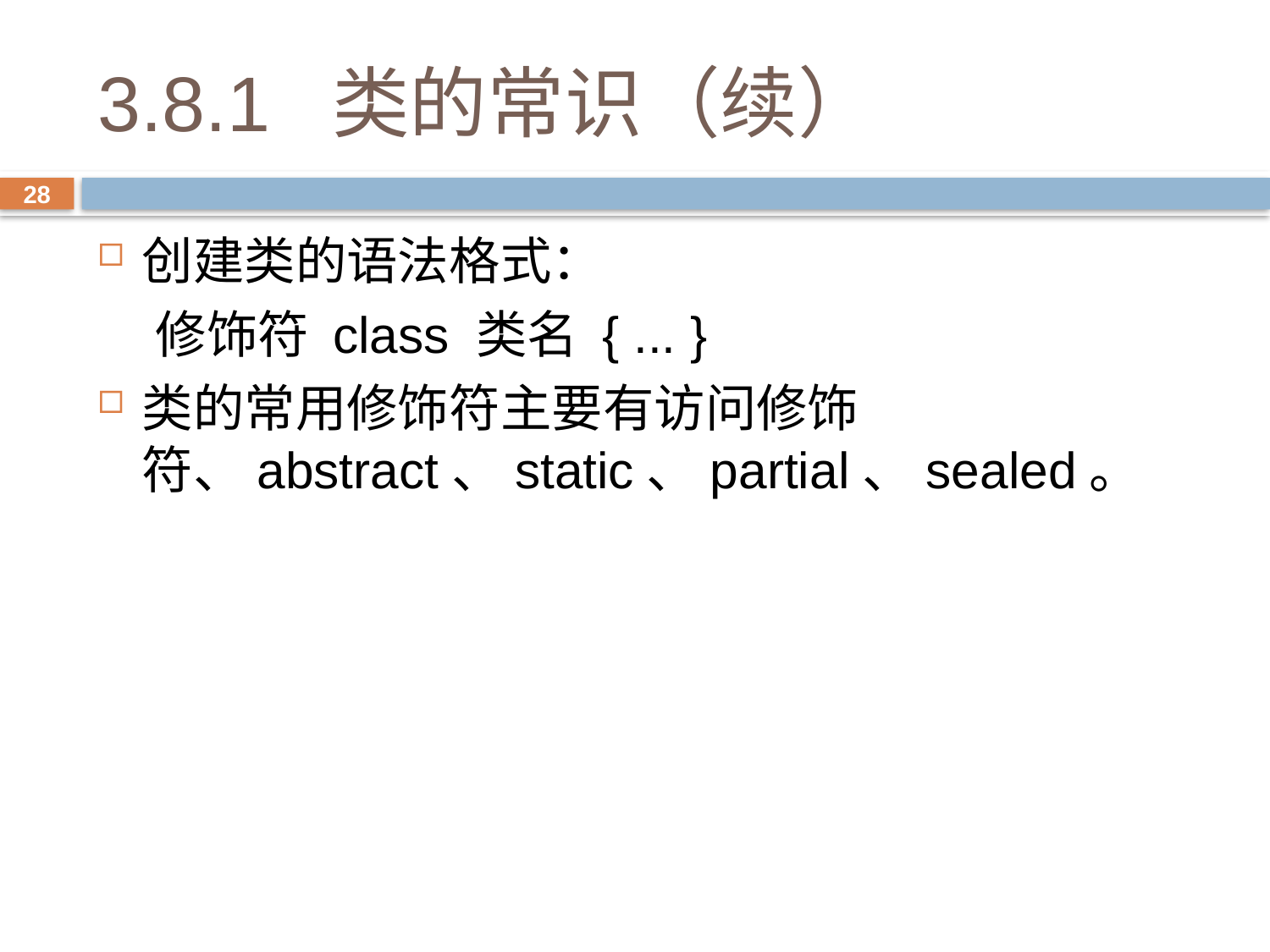

# 3.8.1  类的常识（续）
28
创建类的语法格式：
    修饰符 class 类名 { ... }
类的常用修饰符主要有访问修饰符、abstract、static、partial、sealed。